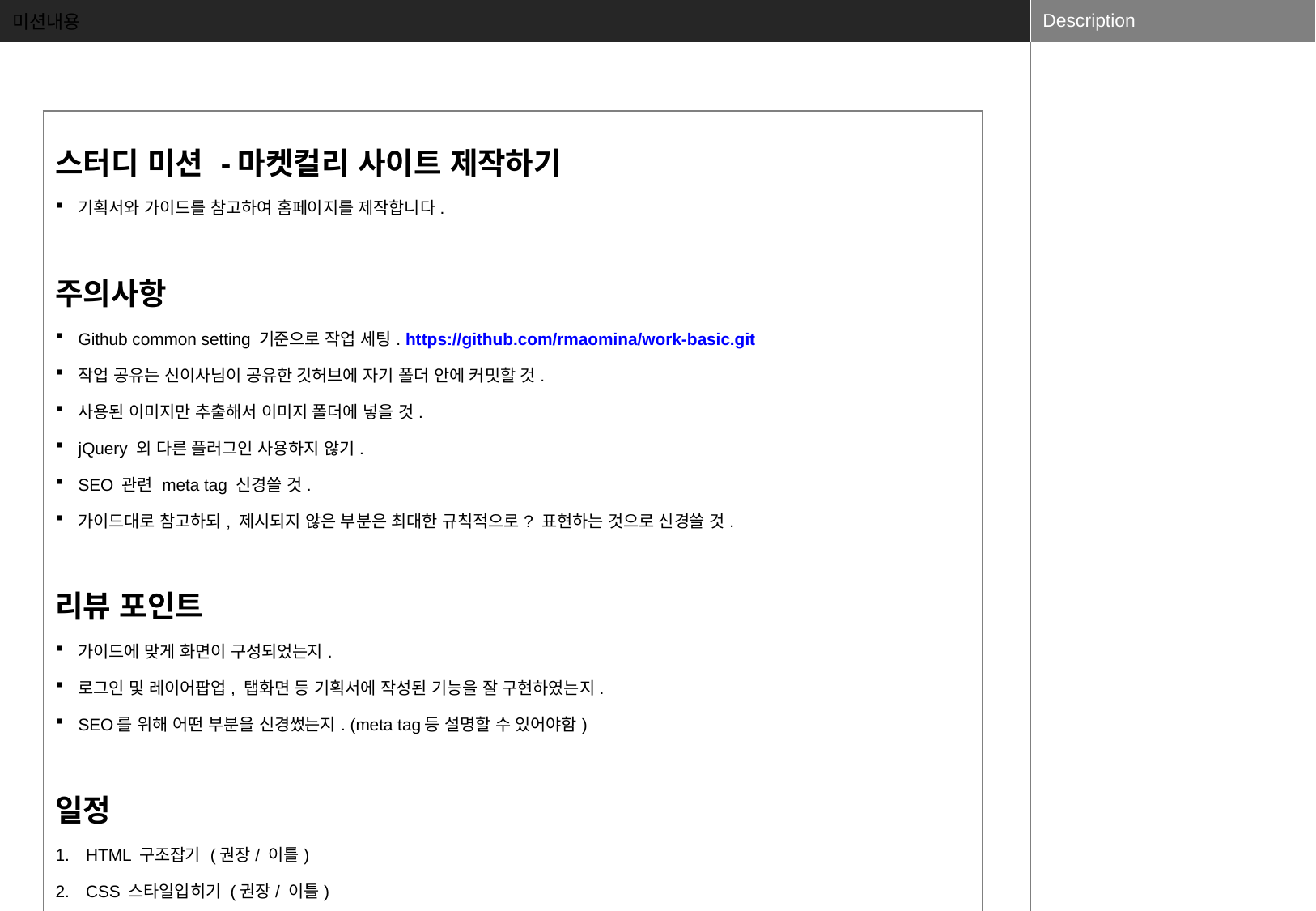

미션내용
| 스터디 미션 -마켓컬리 사이트 제작하기 기획서와 가이드를 참고하여 홈페이지를 제작합니다. 주의사항 Github common setting 기준으로 작업 세팅. https://github.com/rmaomina/work-basic.git 작업 공유는 신이사님이 공유한 깃허브에 자기 폴더 안에 커밋할 것. 사용된 이미지만 추출해서 이미지 폴더에 넣을 것. jQuery 외 다른 플러그인 사용하지 않기. SEO 관련 meta tag 신경쓸 것. 가이드대로 참고하되, 제시되지 않은 부분은 최대한 규칙적으로? 표현하는 것으로 신경쓸 것. 리뷰 포인트 가이드에 맞게 화면이 구성되었는지. 로그인 및 레이어팝업, 탭화면 등 기획서에 작성된 기능을 잘 구현하였는지. SEO를 위해 어떤 부분을 신경썼는지. (meta tag등 설명할 수 있어야함) 일정 HTML 구조잡기 (권장/ 이틀) CSS 스타일입히기 (권장/ 이틀) JS 구현하기 (권장/ 이틀) |
| --- |